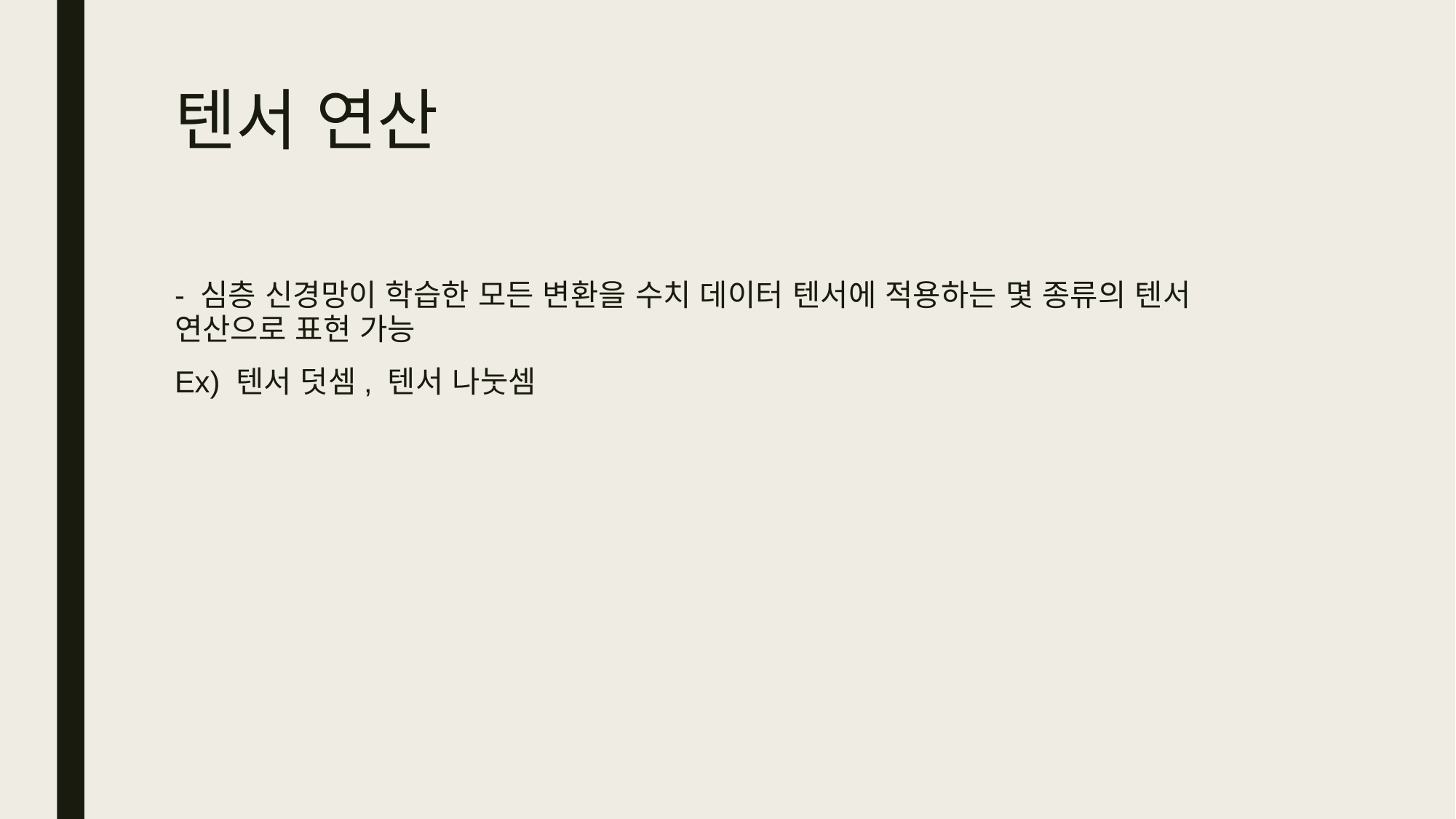

# 텐서 연산
- 심층 신경망이 학습한 모든 변환을 수치 데이터 텐서에 적용하는 몇 종류의 텐서 연산으로 표현 가능
Ex) 텐서 덧셈, 텐서 나눗셈